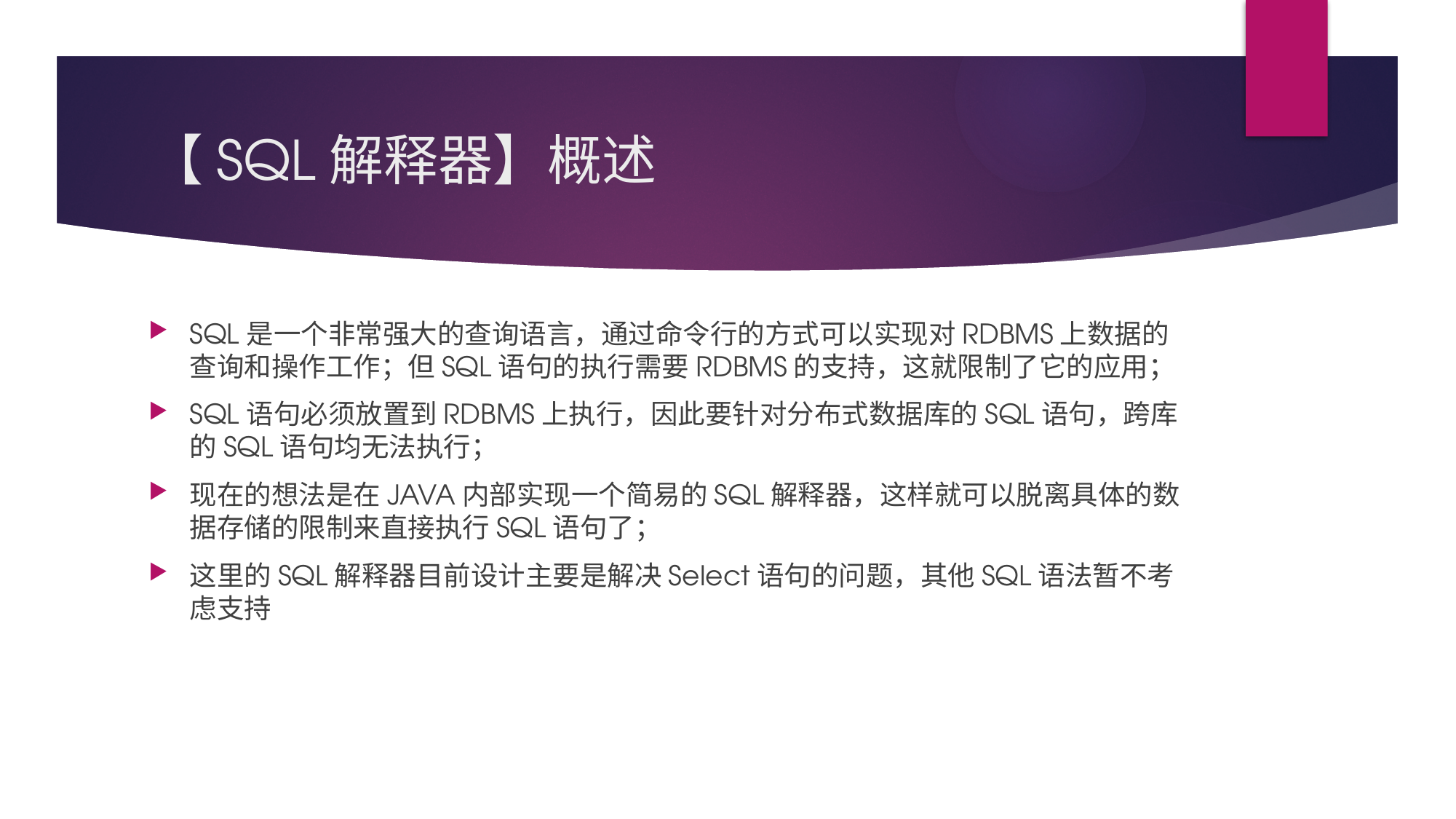

# 【SQL解释器】概述
SQL是一个非常强大的查询语言，通过命令行的方式可以实现对RDBMS上数据的查询和操作工作；但SQL语句的执行需要RDBMS的支持，这就限制了它的应用；
SQL语句必须放置到RDBMS上执行，因此要针对分布式数据库的SQL语句，跨库的SQL语句均无法执行；
现在的想法是在JAVA内部实现一个简易的SQL解释器，这样就可以脱离具体的数据存储的限制来直接执行SQL语句了；
这里的SQL解释器目前设计主要是解决Select语句的问题，其他SQL语法暂不考虑支持